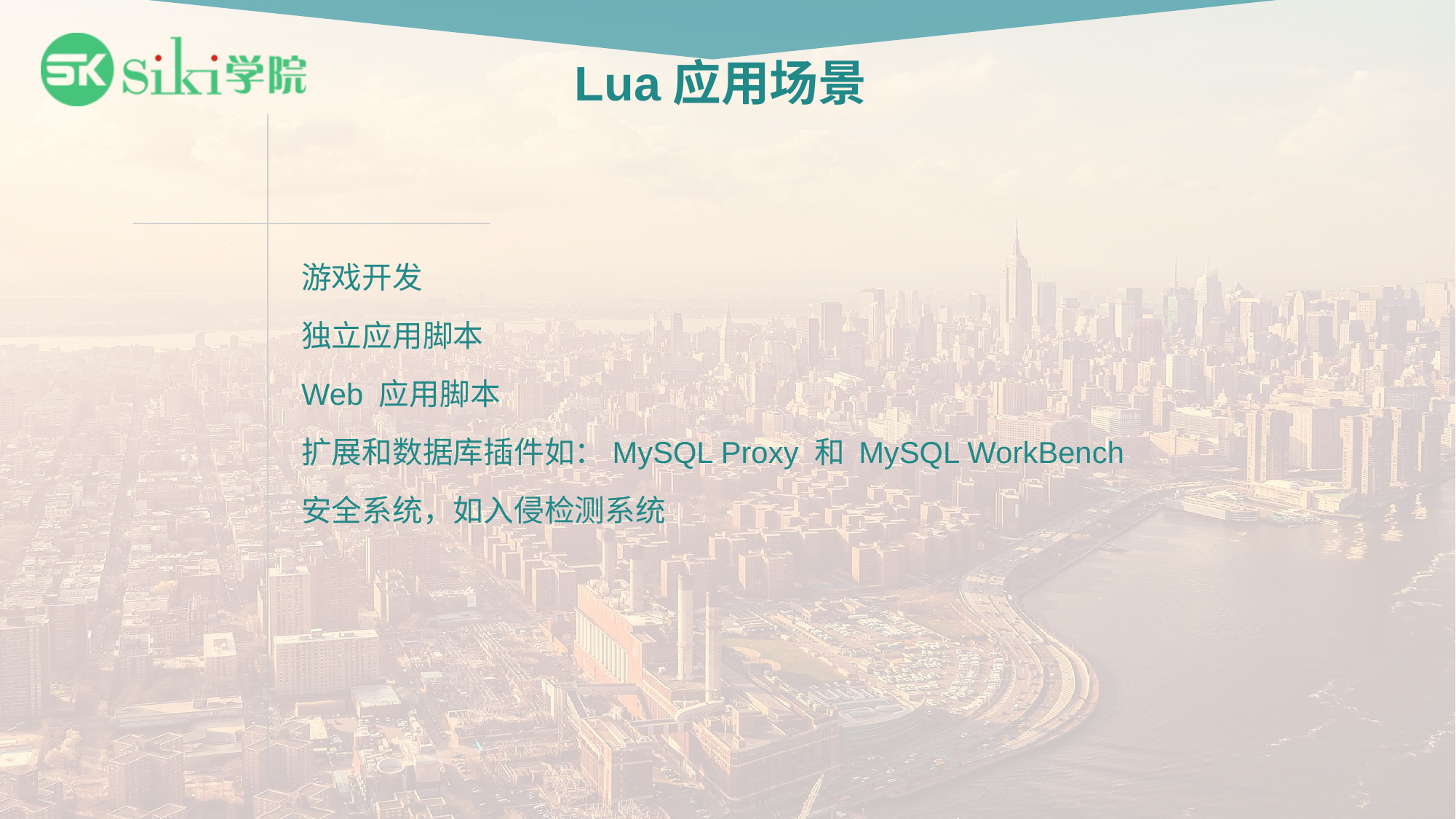

# Lua应用场景
游戏开发
独立应用脚本
Web 应用脚本
扩展和数据库插件如：MySQL Proxy 和 MySQL WorkBench
安全系统，如入侵检测系统